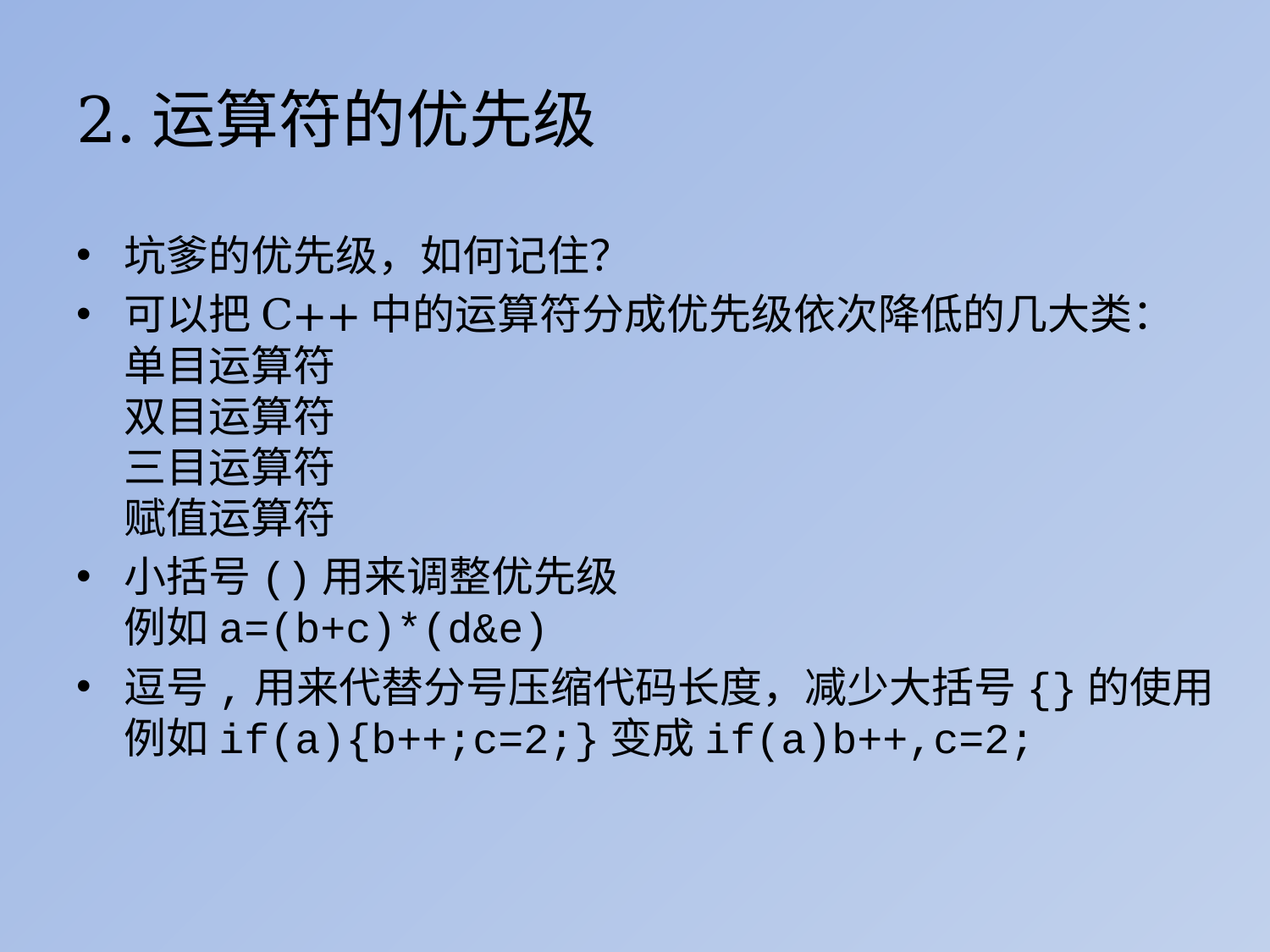

# 2.运算符的优先级
坑爹的优先级，如何记住？
可以把C++中的运算符分成优先级依次降低的几大类：
单目运算符
双目运算符
三目运算符
赋值运算符
小括号()用来调整优先级
例如a=(b+c)*(d&e)
逗号,用来代替分号压缩代码长度，减少大括号{}的使用
例如if(a){b++;c=2;}变成if(a)b++,c=2;